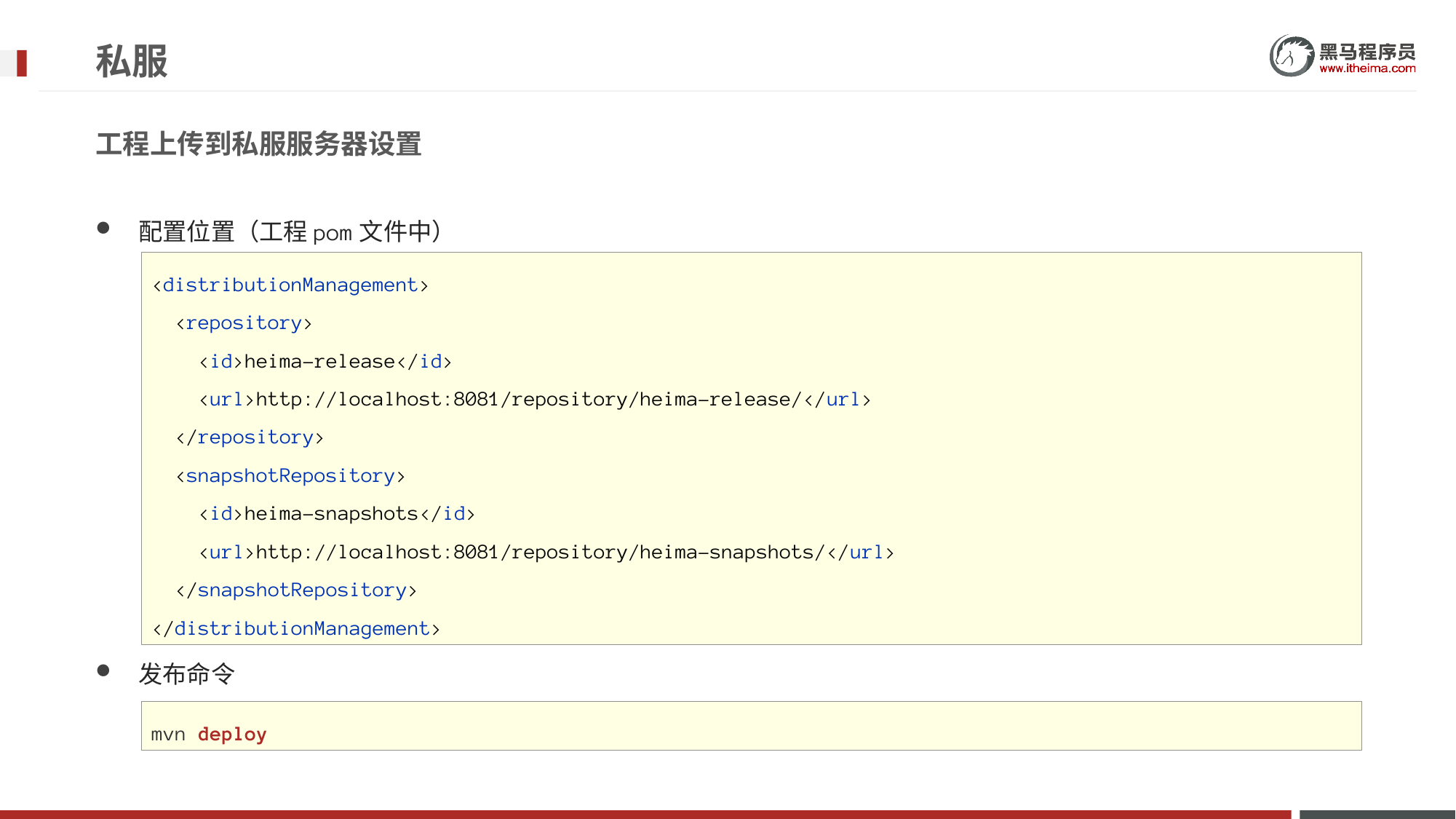

# 私服
工程上传到私服服务器设置
配置位置（工程pom文件中）

发布命令
<distributionManagement>
  <repository>
    <id>heima-release</id>
    <url>http://localhost:8081/repository/heima-release/</url>
  </repository>
  <snapshotRepository>
    <id>heima-snapshots</id>
    <url>http://localhost:8081/repository/heima-snapshots/</url>
  </snapshotRepository>
</distributionManagement>
mvn deploy